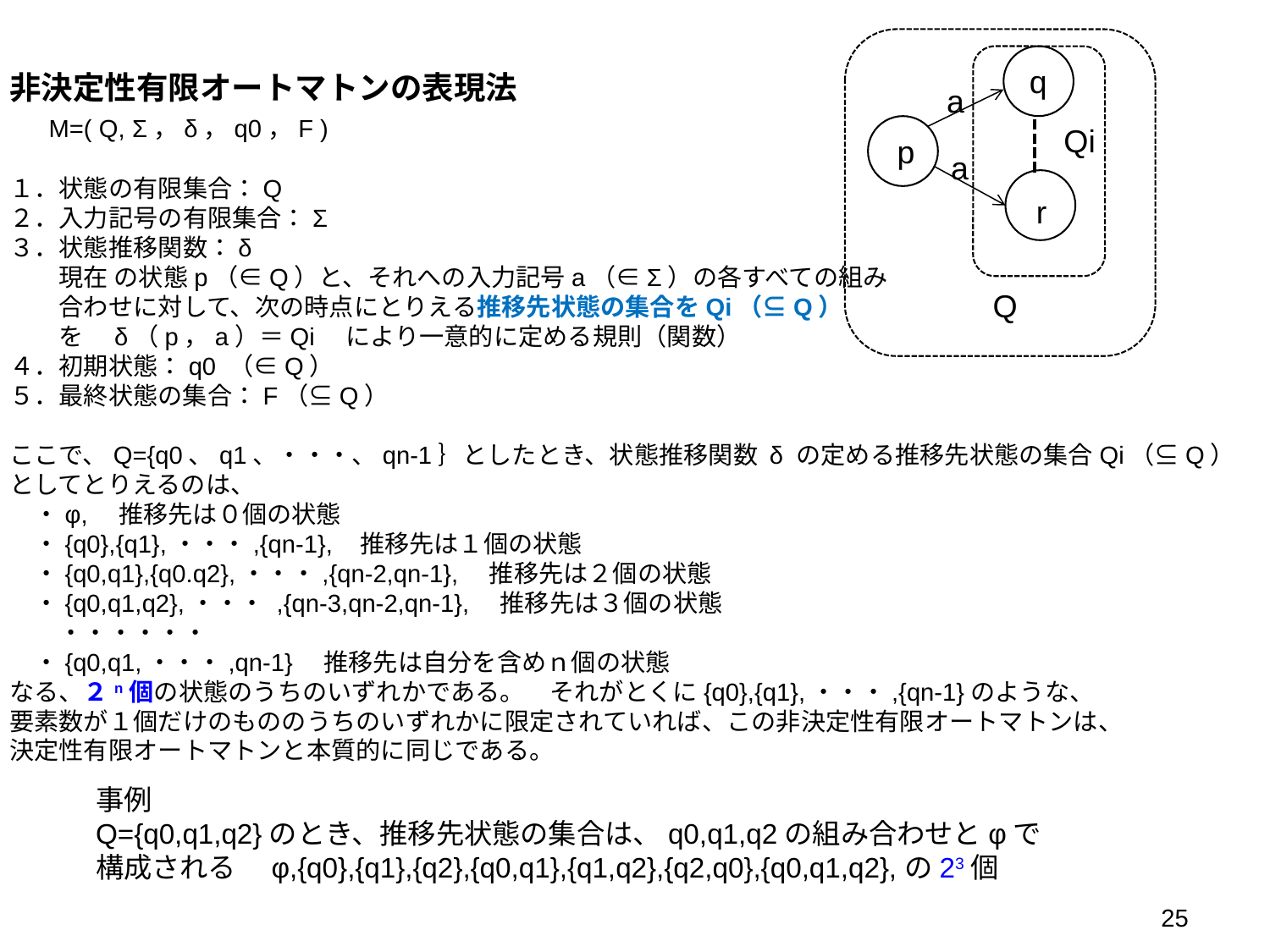

q
非決定性有限オートマトンの表現法
　M=( Q, Σ，δ，q0，F )

１．状態の有限集合：Q
２．入力記号の有限集合：Σ
３．状態推移関数：δ
　　現在 の状態p（∈Q）と、それへの入力記号a（∈Σ）の各すべての組み
　　合わせに対して、次の時点にとりえる推移先状態の集合をQi（⊆Q）
　　を　δ（p，a）＝Qi　により一意的に定める規則（関数）
４．初期状態：q0 （∈Q）
５．最終状態の集合：F（⊆Q）

ここで、Q={q0、q1、・・・、qn-1｝としたとき、状態推移関数 δ の定める推移先状態の集合Qi（⊆Q）
としてとりえるのは、
　・φ,　推移先は０個の状態
　・{q0},{q1},・・・,{qn-1},   推移先は１個の状態
　・{q0,q1},{q0.q2},・・・,{qn-2,qn-1},　推移先は２個の状態
　・{q0,q1,q2},・・・ ,{qn-3,qn-2,qn-1},　推移先は３個の状態
　　・・・・・・
　・{q0,q1,・・・,qn-1}　推移先は自分を含めｎ個の状態
なる、２n個の状態のうちのいずれかである。　それがとくに{q0},{q1},・・・,{qn-1}のような、
要素数が１個だけのもののうちのいずれかに限定されていれば、この非決定性有限オートマトンは、
決定性有限オートマトンと本質的に同じである。
a
Qi

p
a

r
Q
事例
Q={q0,q1,q2}のとき、推移先状態の集合は、q0,q1,q2の組み合わせとφで
構成される　φ,{q0},{q1},{q2},{q0,q1},{q1,q2},{q2,q0},{q0,q1,q2},の23個

25